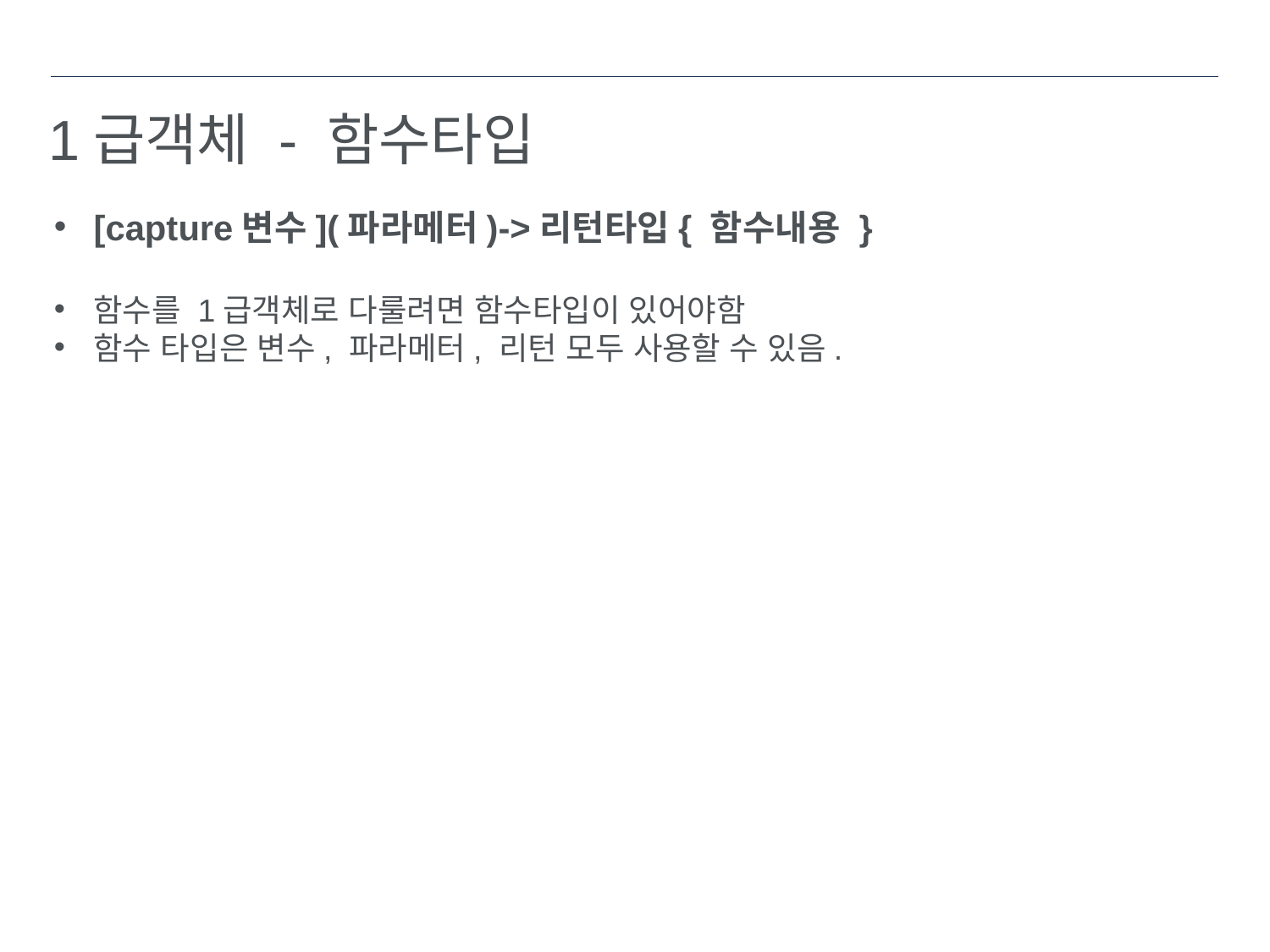

# 1급객체 - 함수타입

[capture변수](파라메터)->리턴타입{ 함수내용 }

함수를 1급객체로 다룰려면 함수타입이 있어야함
함수 타입은 변수, 파라메터, 리턴 모두 사용할 수 있음.